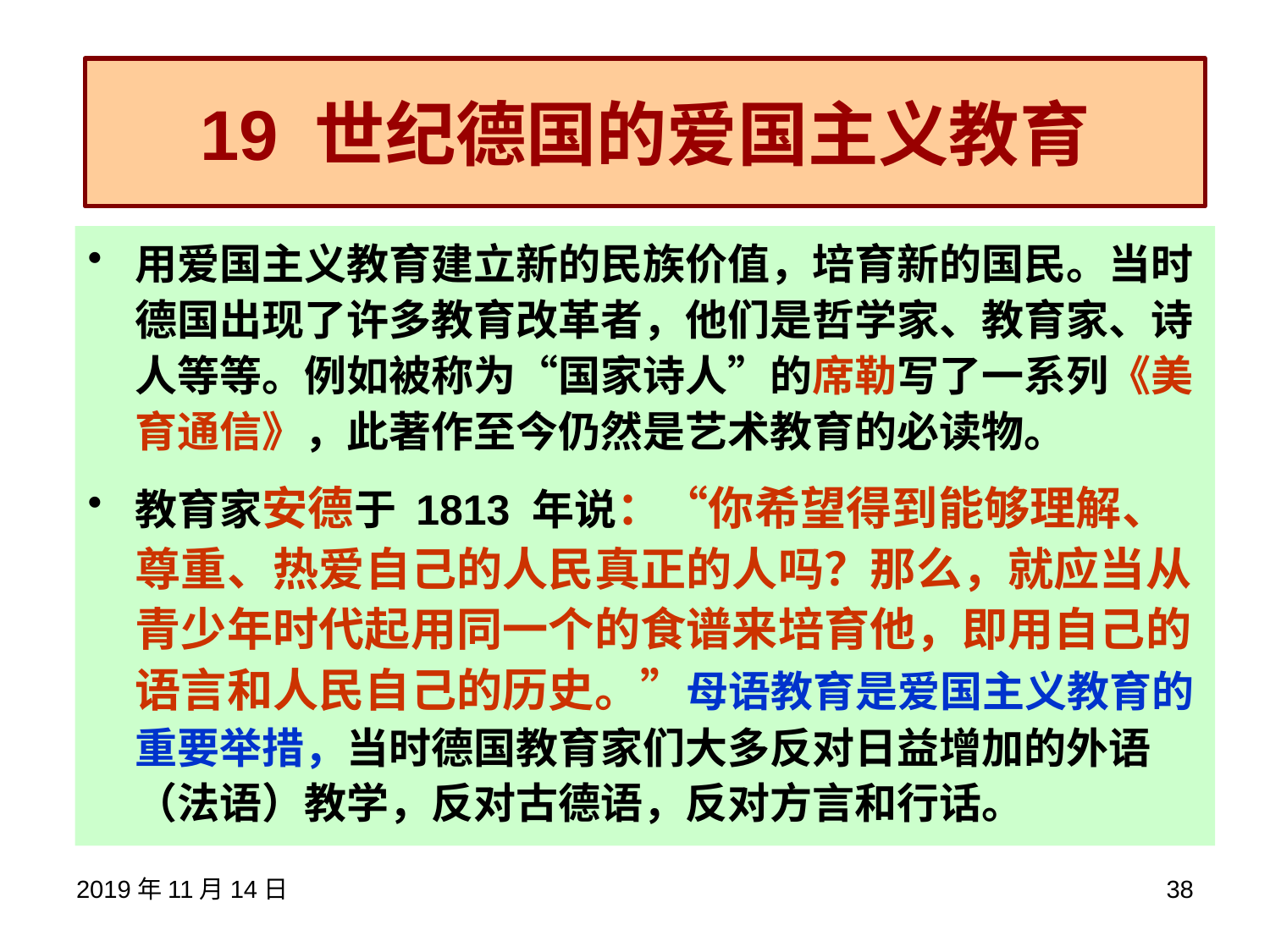

# 19 世纪德国的爱国主义教育
用爱国主义教育建立新的民族价值，培育新的国民。当时德国出现了许多教育改革者，他们是哲学家、教育家、诗人等等。例如被称为“国家诗人”的席勒写了一系列《美育通信》，此著作至今仍然是艺术教育的必读物。
教育家安德于 1813 年说：“你希望得到能够理解、尊重、热爱自己的人民真正的人吗？那么，就应当从青少年时代起用同一个的食谱来培育他，即用自己的语言和人民自己的历史。”母语教育是爱国主义教育的重要举措，当时德国教育家们大多反对日益增加的外语（法语）教学，反对古德语，反对方言和行话。
2019年11月14日
38